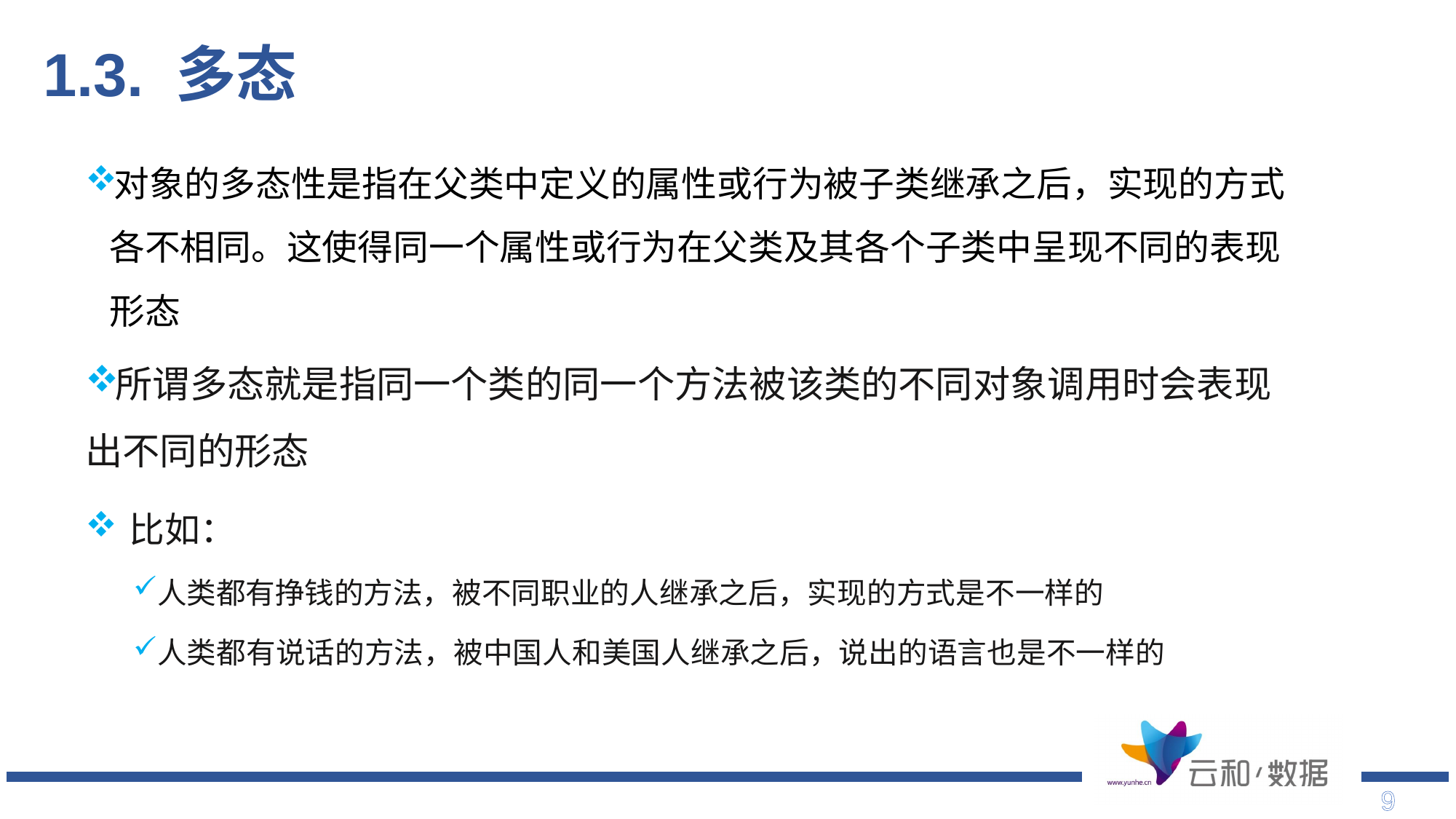

# 1.3. 多态
对象的多态性是指在父类中定义的属性或行为被子类继承之后，实现的方式各不相同。这使得同一个属性或行为在父类及其各个子类中呈现不同的表现形态
所谓多态就是指同一个类的同一个方法被该类的不同对象调用时会表现出不同的形态
 比如：
人类都有挣钱的方法，被不同职业的人继承之后，实现的方式是不一样的
人类都有说话的方法，被中国人和美国人继承之后，说出的语言也是不一样的